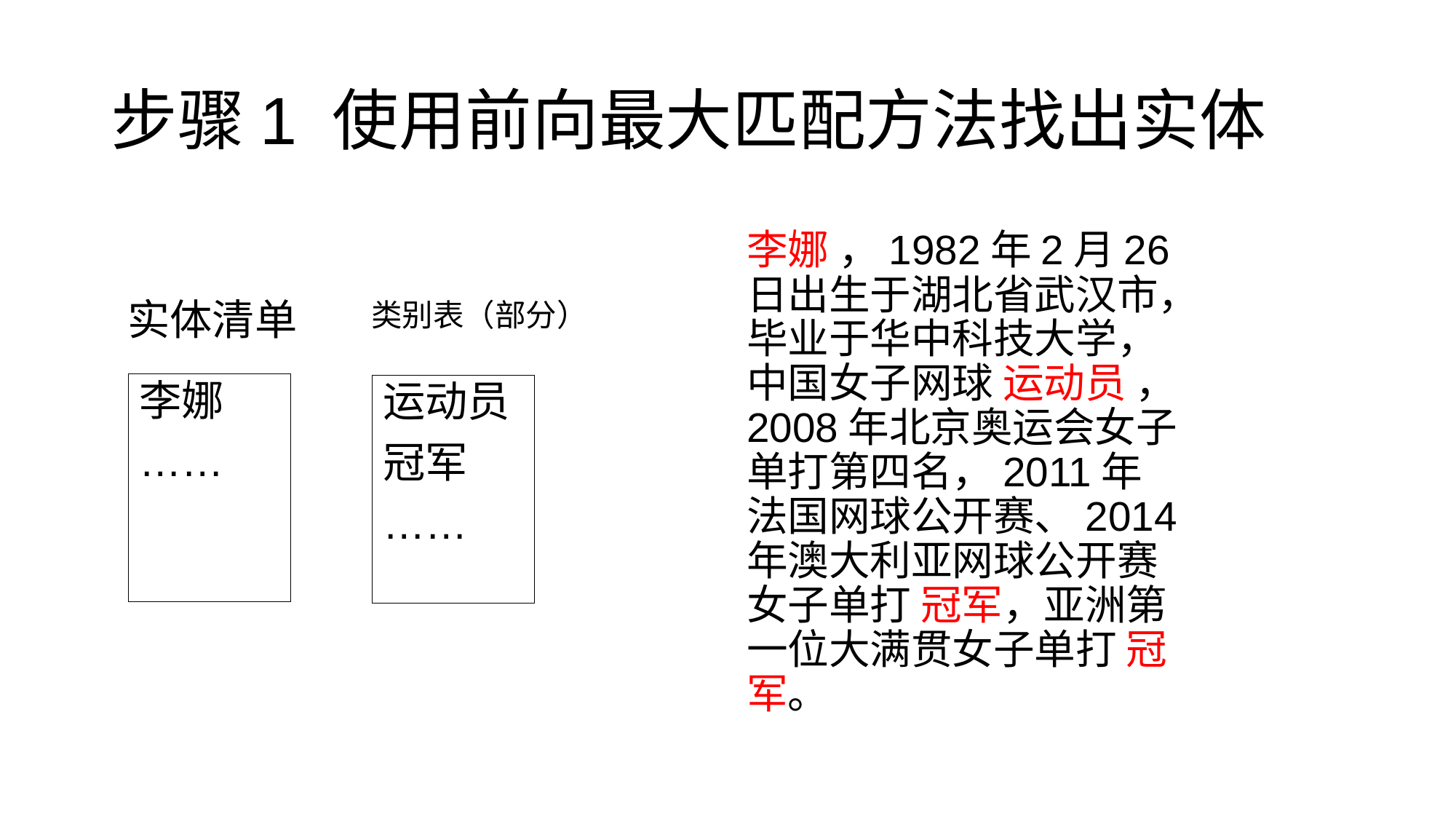

# 步骤1 使用前向最大匹配方法找出实体
李娜 ，1982年2月26日出生于湖北省武汉市，毕业于华中科技大学，中国女子网球 运动员 ，2008年北京奥运会女子单打第四名，2011年法国网球公开赛、2014年澳大利亚网球公开赛女子单打 冠军，亚洲第一位大满贯女子单打 冠军。
实体清单
类别表（部分）
李娜
……
运动员
冠军
……